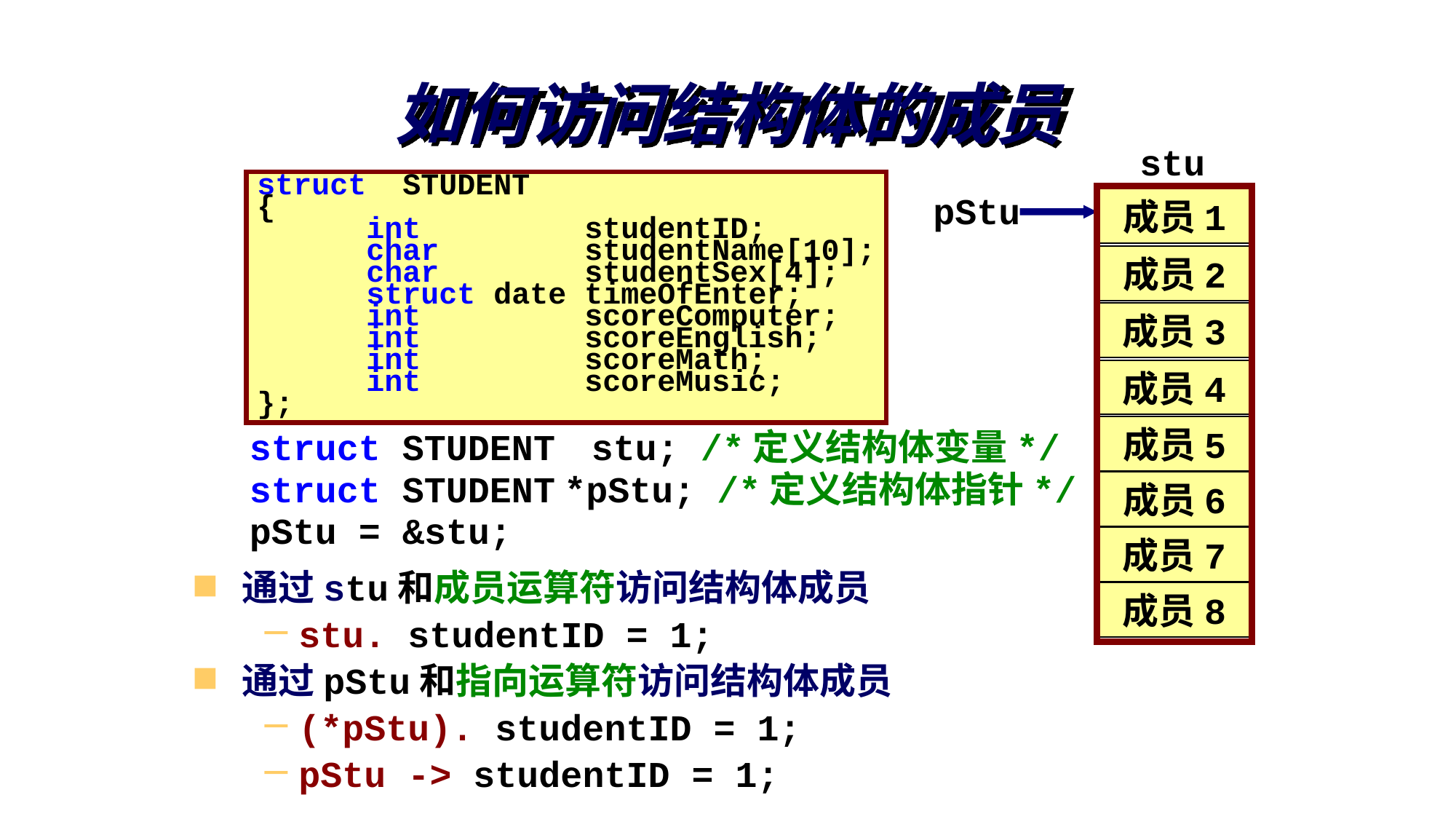

# 如何访问结构体的成员
stu
struct  STUDENT
{
	int		studentID;
	char		studentName[10];
	char  	studentSex[4];
	struct date timeOfEnter;
	int  	 	scoreComputer;
	int  		scoreEnglish;
	int  		scoreMath;
	int  		scoreMusic;
};
pStu

成员1
成员2
成员3
成员4
成员5
成员6
成员7
成员8

  struct STUDENT    stu; /*定义结构体变量*/
  struct STUDENT *pStu; /*定义结构体指针*/
  pStu = &stu;
通过stu和成员运算符访问结构体成员
stu. studentID = 1;
通过pStu和指向运算符访问结构体成员
(*pStu). studentID = 1;
pStu -> studentID = 1;